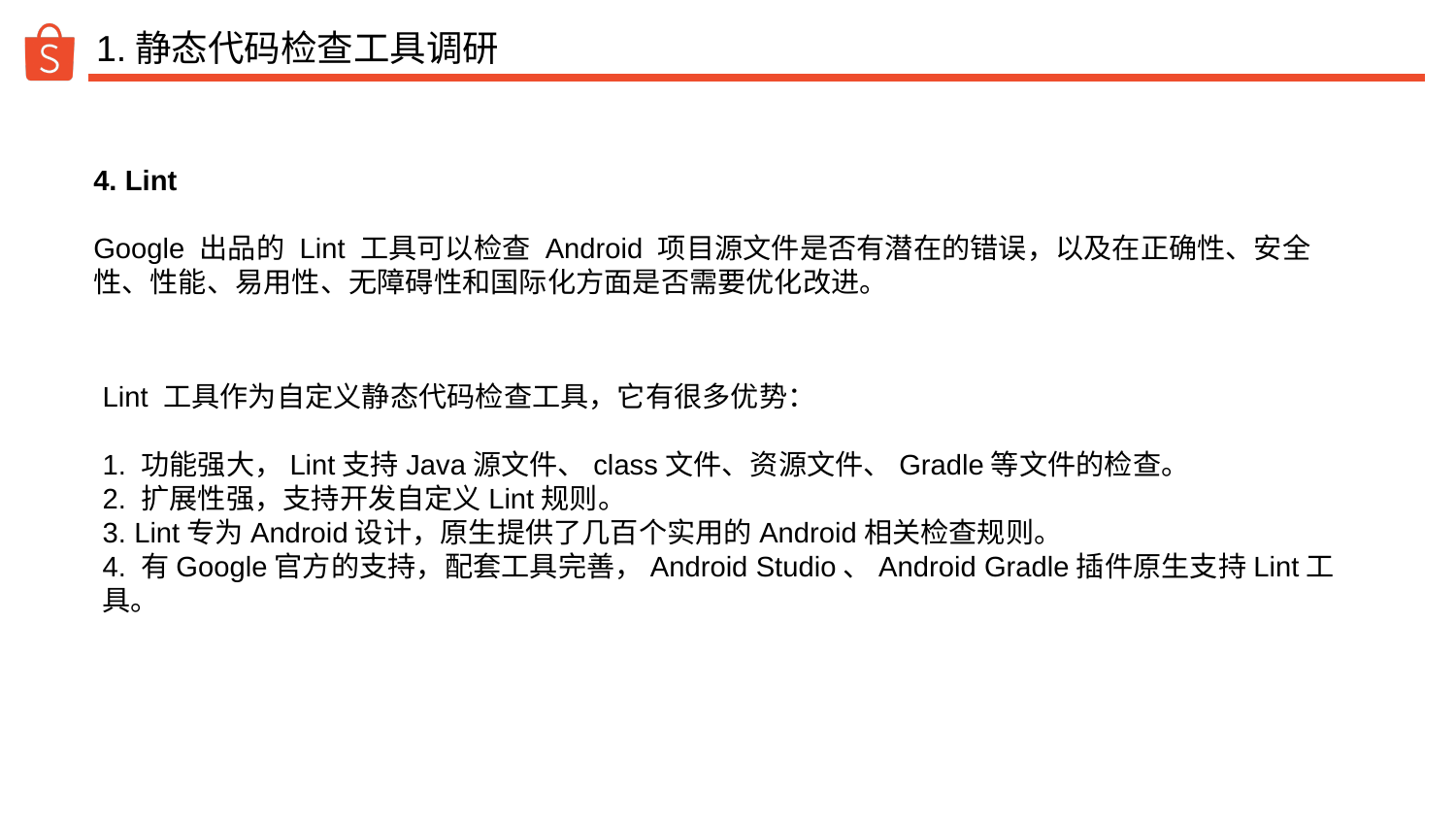

# 1.静态代码检查工具调研
4. Lint

Google 出品的 Lint 工具可以检查 Android 项目源文件是否有潜在的错误，以及在正确性、安全性、性能、易用性、无障碍性和国际化方面是否需要优化改进。

Lint 工具作为自定义静态代码检查工具，它有很多优势：

1. 功能强大，Lint支持Java源文件、class文件、资源文件、Gradle等文件的检查。
2. 扩展性强，支持开发自定义Lint规则。
3. Lint专为Android设计，原生提供了几百个实用的Android相关检查规则。
4. 有Google官方的支持，配套工具完善，Android Studio、Android Gradle插件原生支持Lint工具。